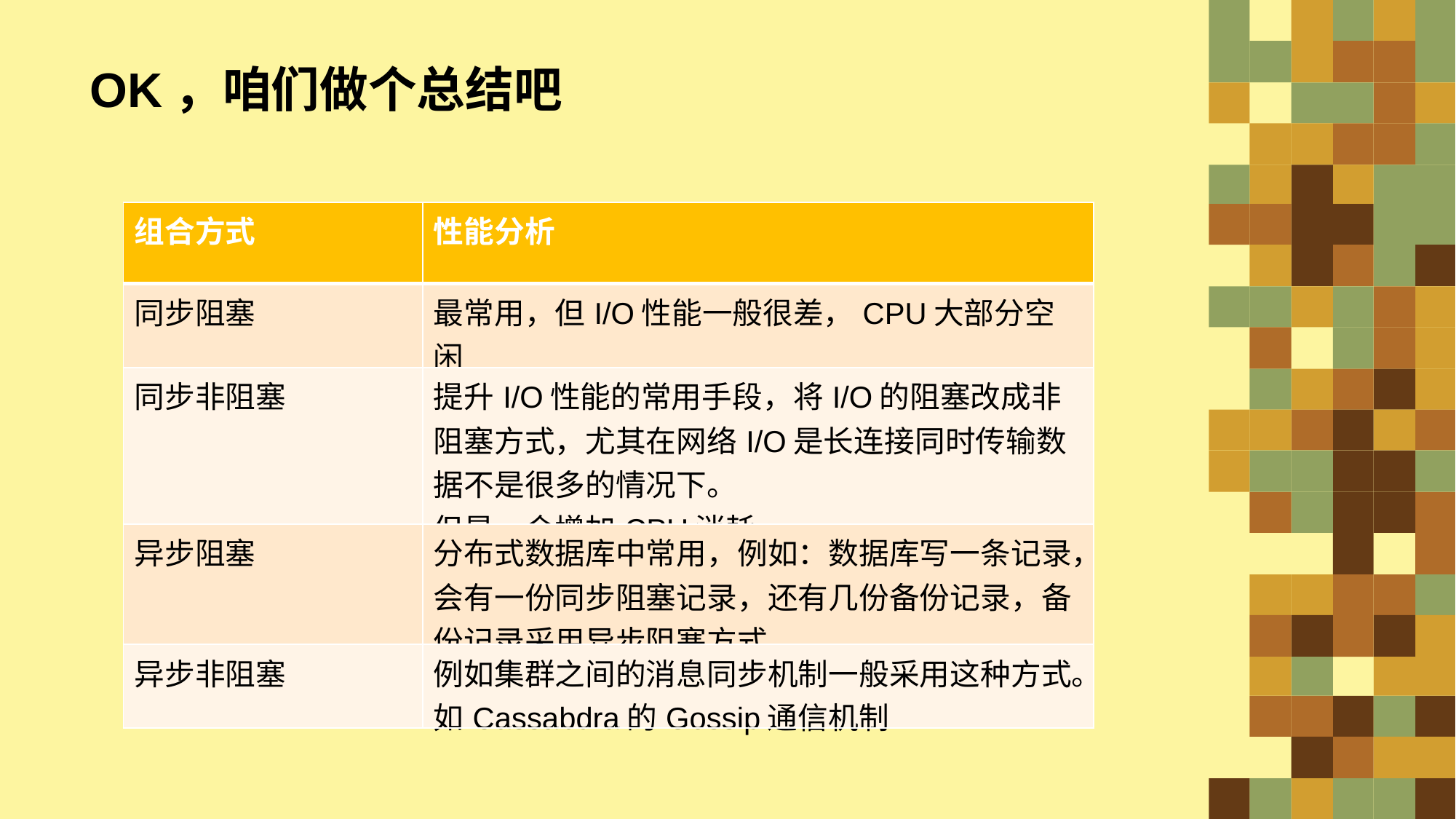

OK，咱们做个总结吧
| 组合方式 | 性能分析 |
| --- | --- |
| 同步阻塞 | 最常用，但I/O性能一般很差，CPU大部分空闲 |
| 同步非阻塞 | 提升I/O性能的常用手段，将I/O的阻塞改成非阻塞方式，尤其在网络I/O是长连接同时传输数据不是很多的情况下。 但是，会增加CPU消耗。 |
| 异步阻塞 | 分布式数据库中常用，例如：数据库写一条记录，会有一份同步阻塞记录，还有几份备份记录，备份记录采用异步阻塞方式 |
| 异步非阻塞 | 例如集群之间的消息同步机制一般采用这种方式。如Cassabdra的Gossip通信机制 |